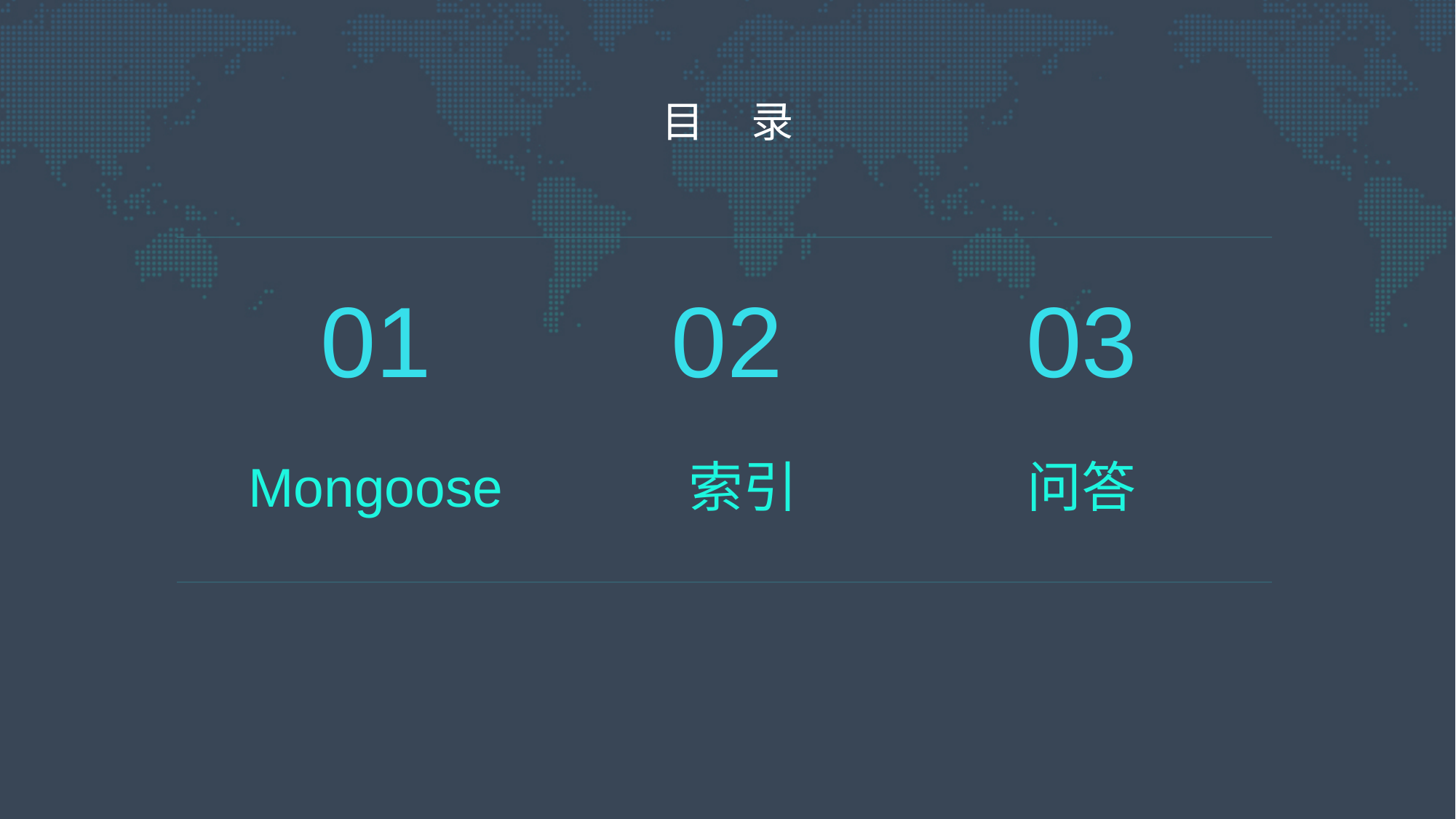

目     录
01
02
03
Mongoose
索引
问答